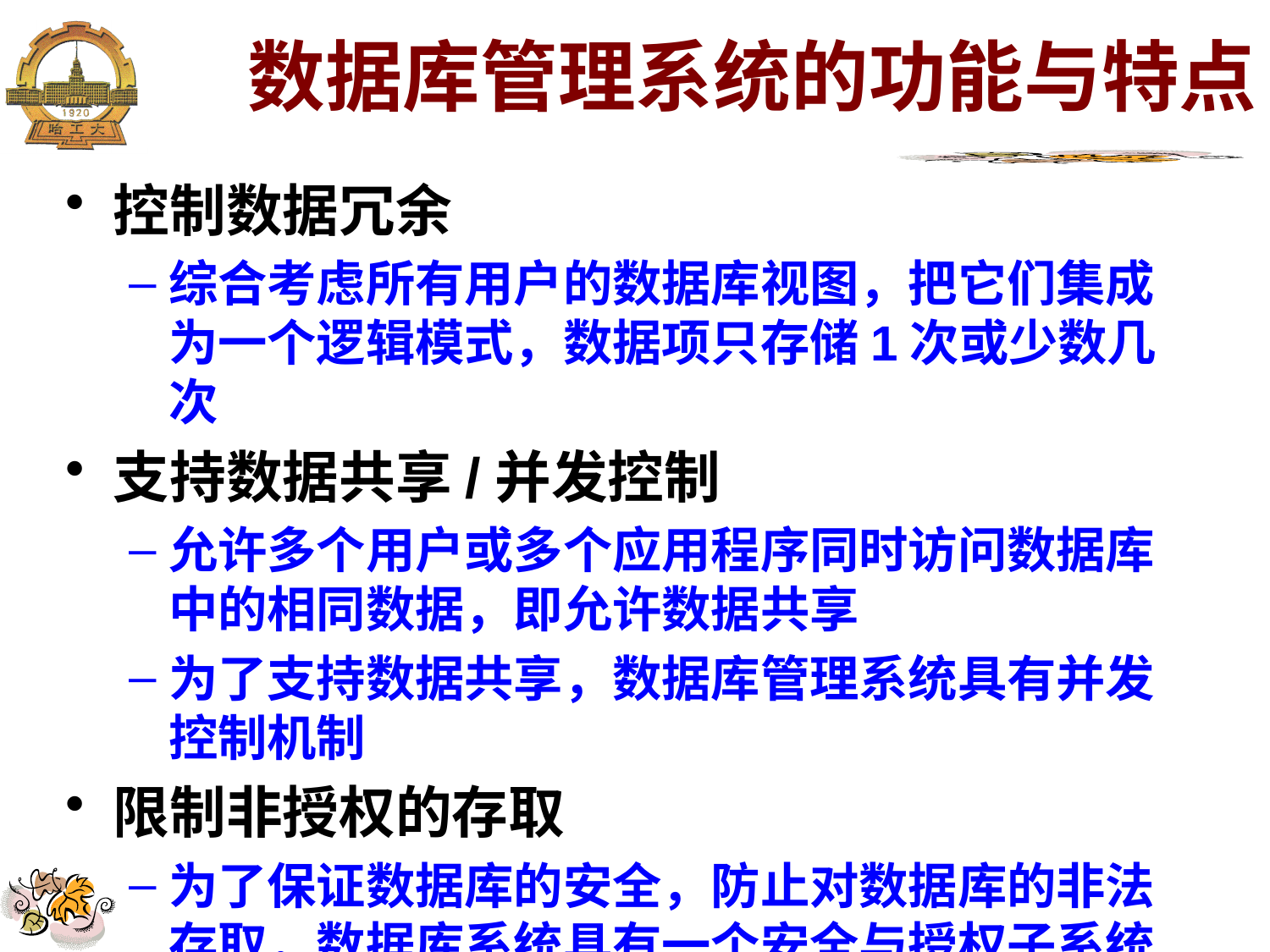

数据库管理系统的功能与特点
控制数据冗余
综合考虑所有用户的数据库视图，把它们集成为一个逻辑模式，数据项只存储1次或少数几次
支持数据共享/并发控制
允许多个用户或多个应用程序同时访问数据库中的相同数据，即允许数据共享
为了支持数据共享，数据库管理系统具有并发控制机制
限制非授权的存取
为了保证数据库的安全，防止对数据库的非法存取，数据库系统具有一个安全与授权子系统